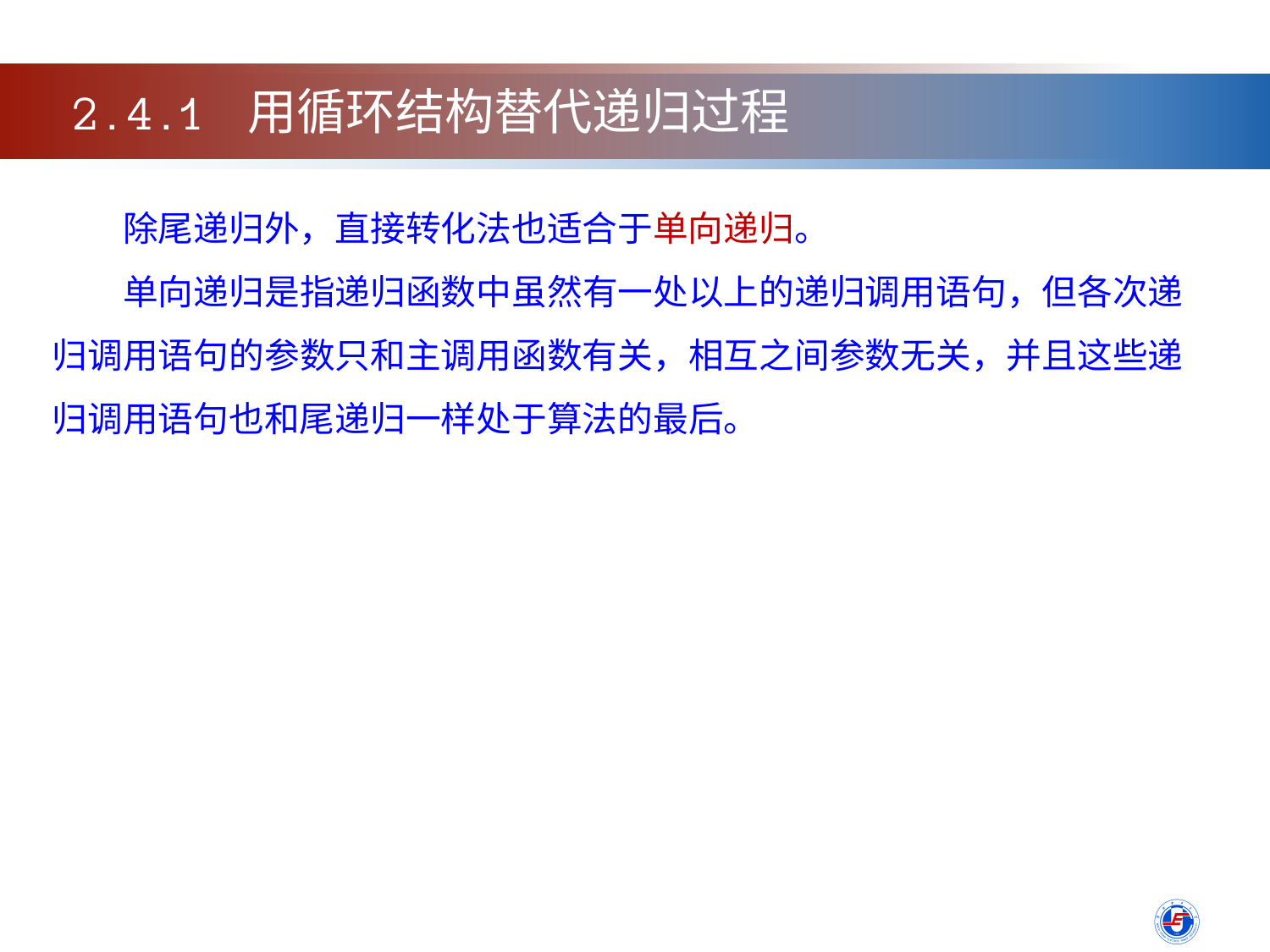

2.4.1 用循环结构替代递归过程
　　除尾递归外，直接转化法也适合于单向递归。
　　单向递归是指递归函数中虽然有一处以上的递归调用语句，但各次递归调用语句的参数只和主调用函数有关，相互之间参数无关，并且这些递归调用语句也和尾递归一样处于算法的最后。